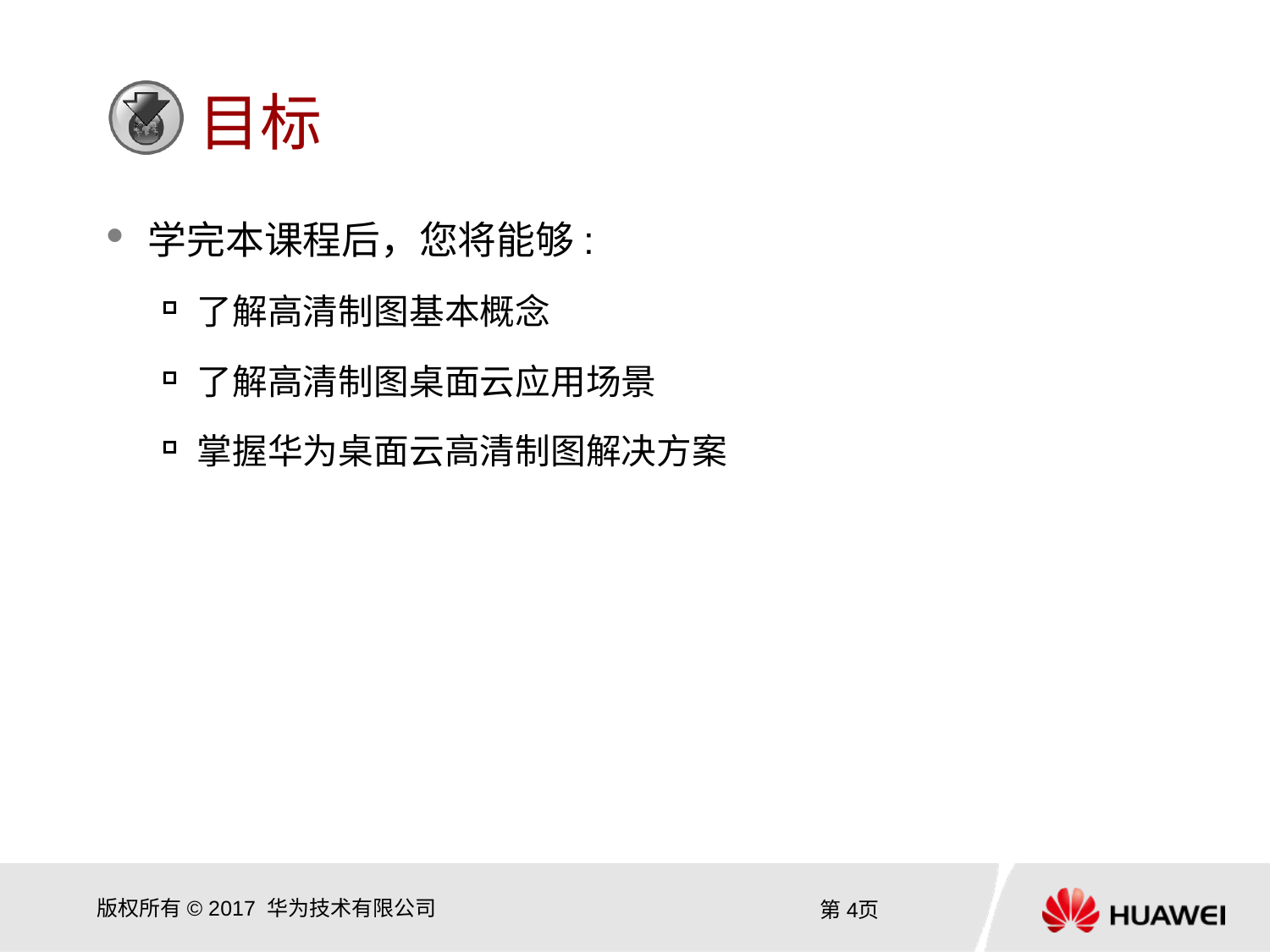

学完本课程后，您将能够:
了解高清制图基本概念
了解高清制图桌面云应用场景
掌握华为桌面云高清制图解决方案